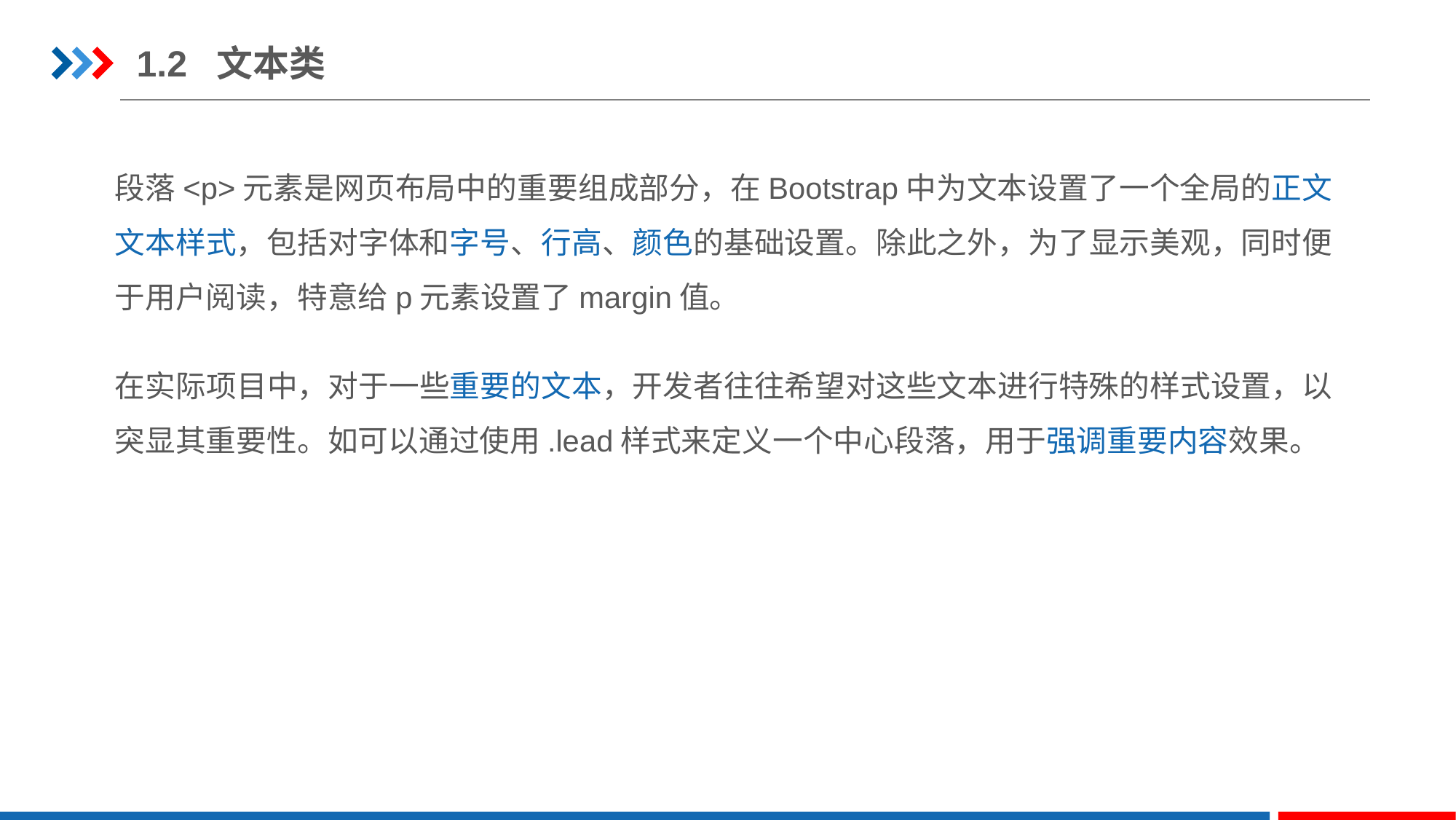

1.2  文本类
段落<p>元素是网页布局中的重要组成部分，在Bootstrap中为文本设置了一个全局的正文文本样式，包括对字体和字号、行高、颜色的基础设置。除此之外，为了显示美观，同时便于用户阅读，特意给p元素设置了margin值。
在实际项目中，对于一些重要的文本，开发者往往希望对这些文本进行特殊的样式设置，以突显其重要性。如可以通过使用.lead样式来定义一个中心段落，用于强调重要内容效果。